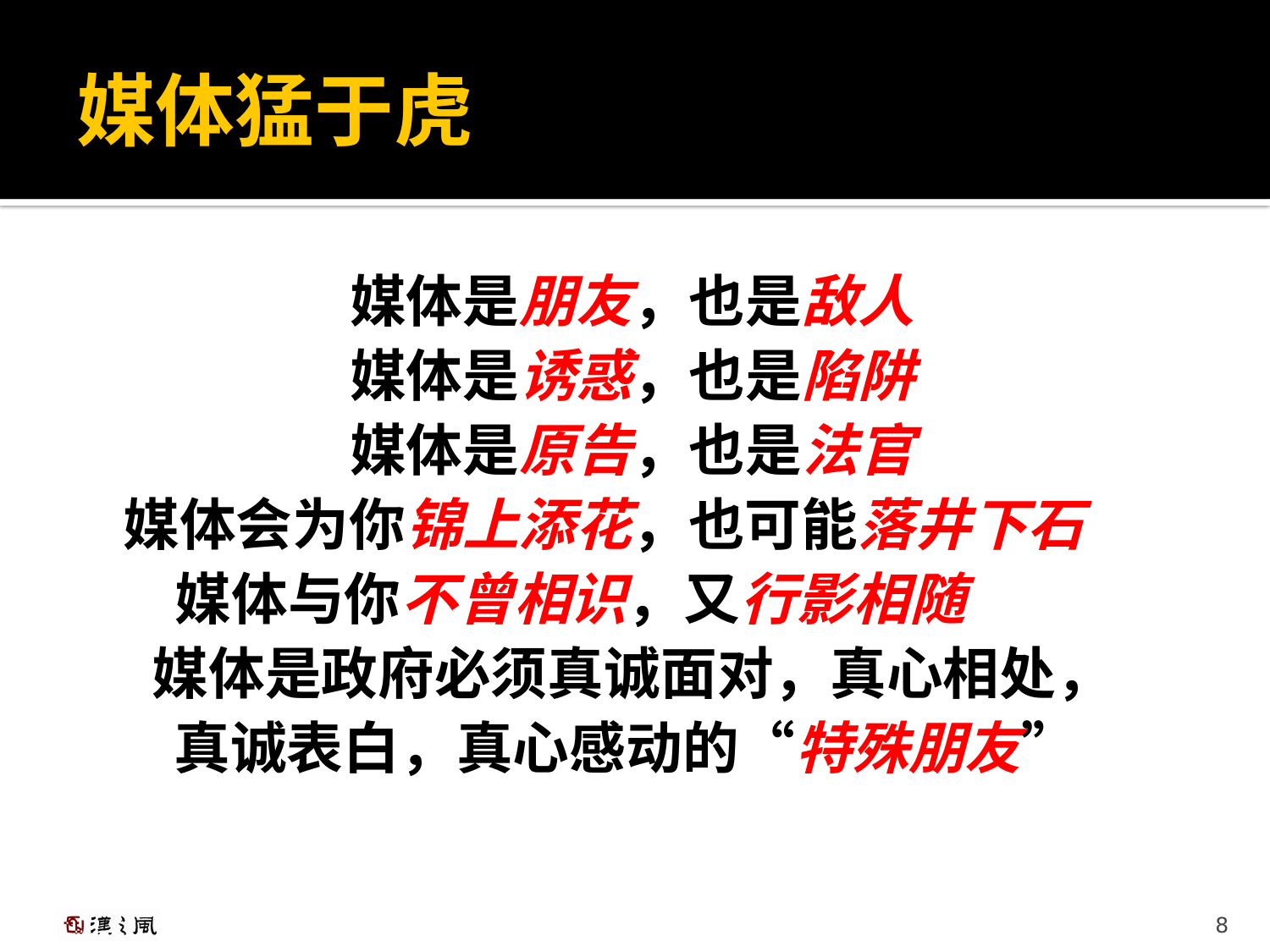

# 媒体猛于虎
媒体是朋友，也是敌人
媒体是诱惑，也是陷阱
媒体是原告，也是法官
   媒体会为你锦上添花，也可能落井下石
       媒体与你不曾相识，又行影相随
媒体是政府必须真诚面对，真心相处，
真诚表白，真心感动的“特殊朋友”
8